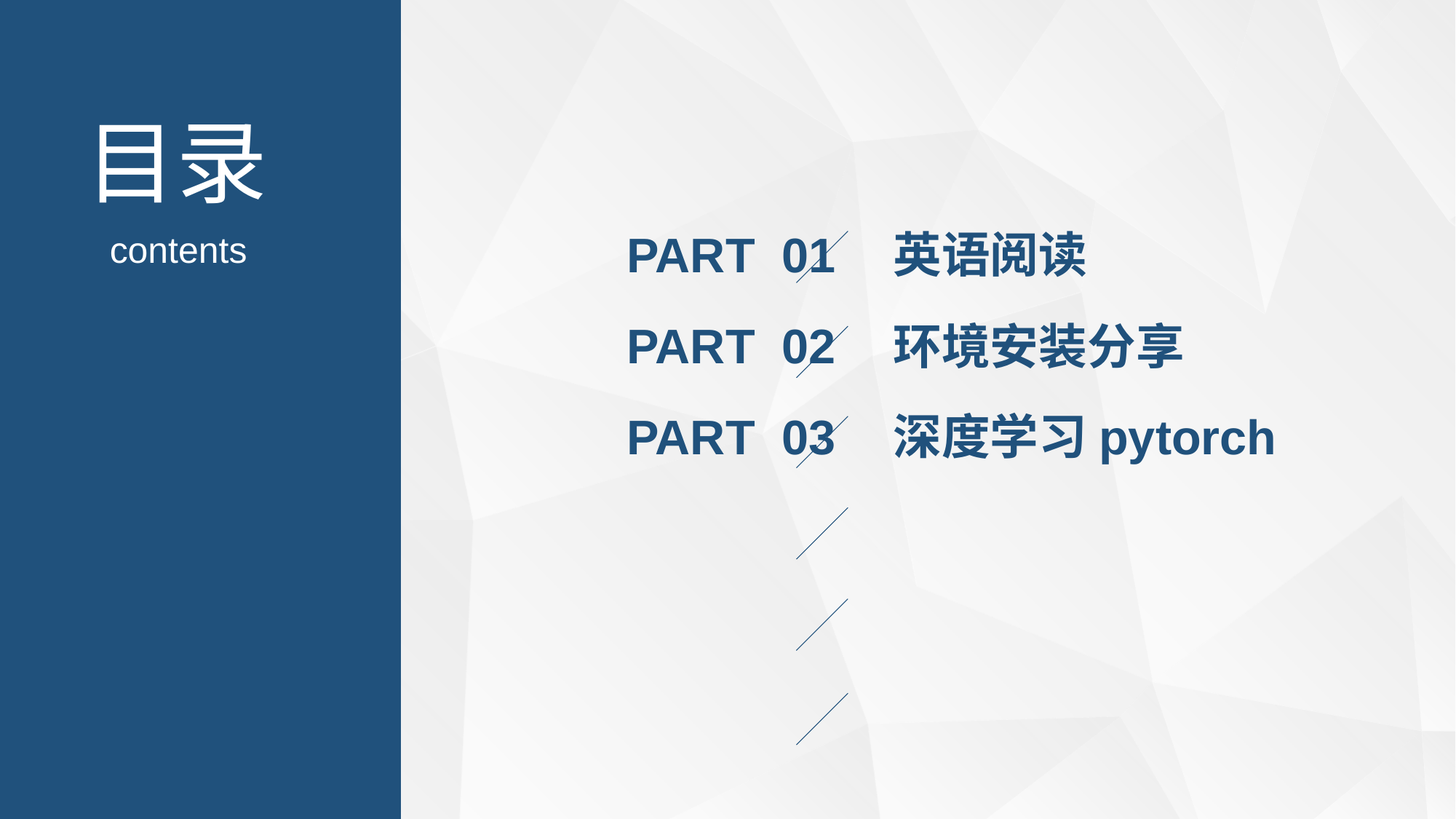

PART  01
英语阅读
PART  02
环境安装分享
PART  03

深度学习pytorch